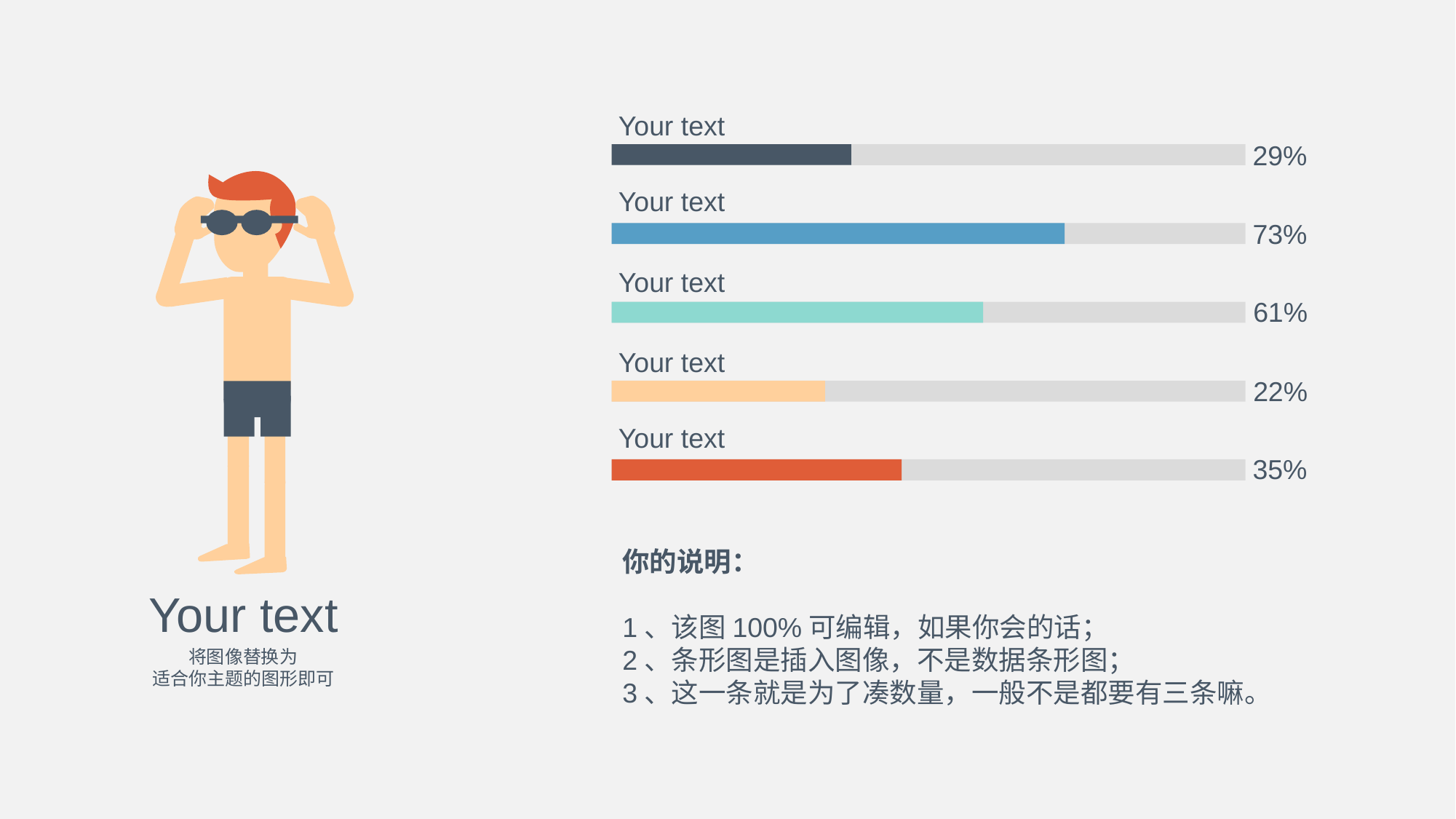

Your text
29%

Your text
73%

Your text
61%

Your text
22%

Your text
35%

你的说明：

1、该图100%可编辑，如果你会的话；
2、条形图是插入图像，不是数据条形图；
3、这一条就是为了凑数量，一般不是都要有三条嘛。
Your text
将图像替换为
适合你主题的图形即可